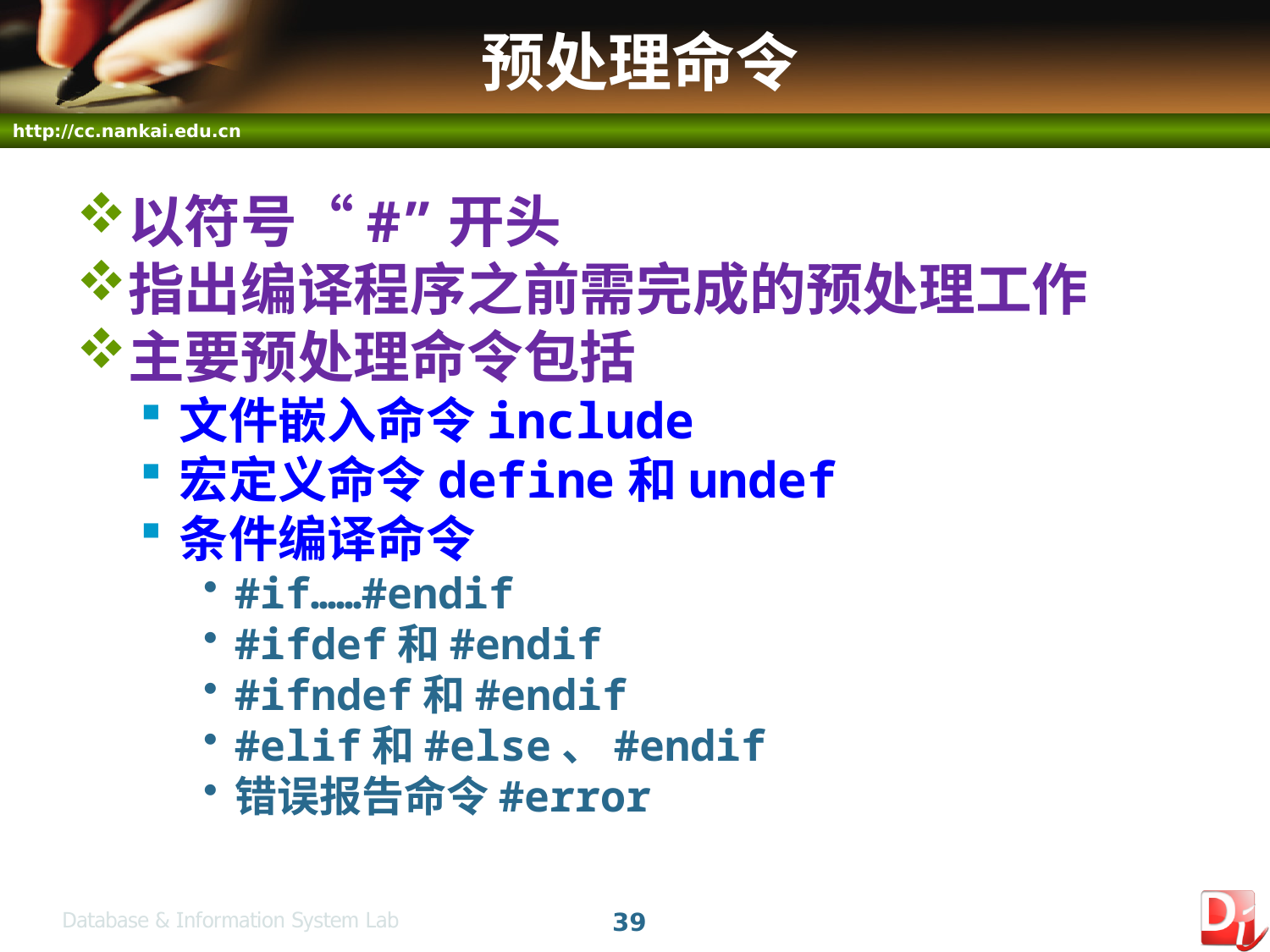

# 预处理命令
以符号“#”开头
指出编译程序之前需完成的预处理工作
主要预处理命令包括
文件嵌入命令include
宏定义命令define和undef
条件编译命令
#if……#endif
#ifdef和#endif
#ifndef和#endif
#elif和#else、#endif
错误报告命令#error
39
Database & Information System Lab